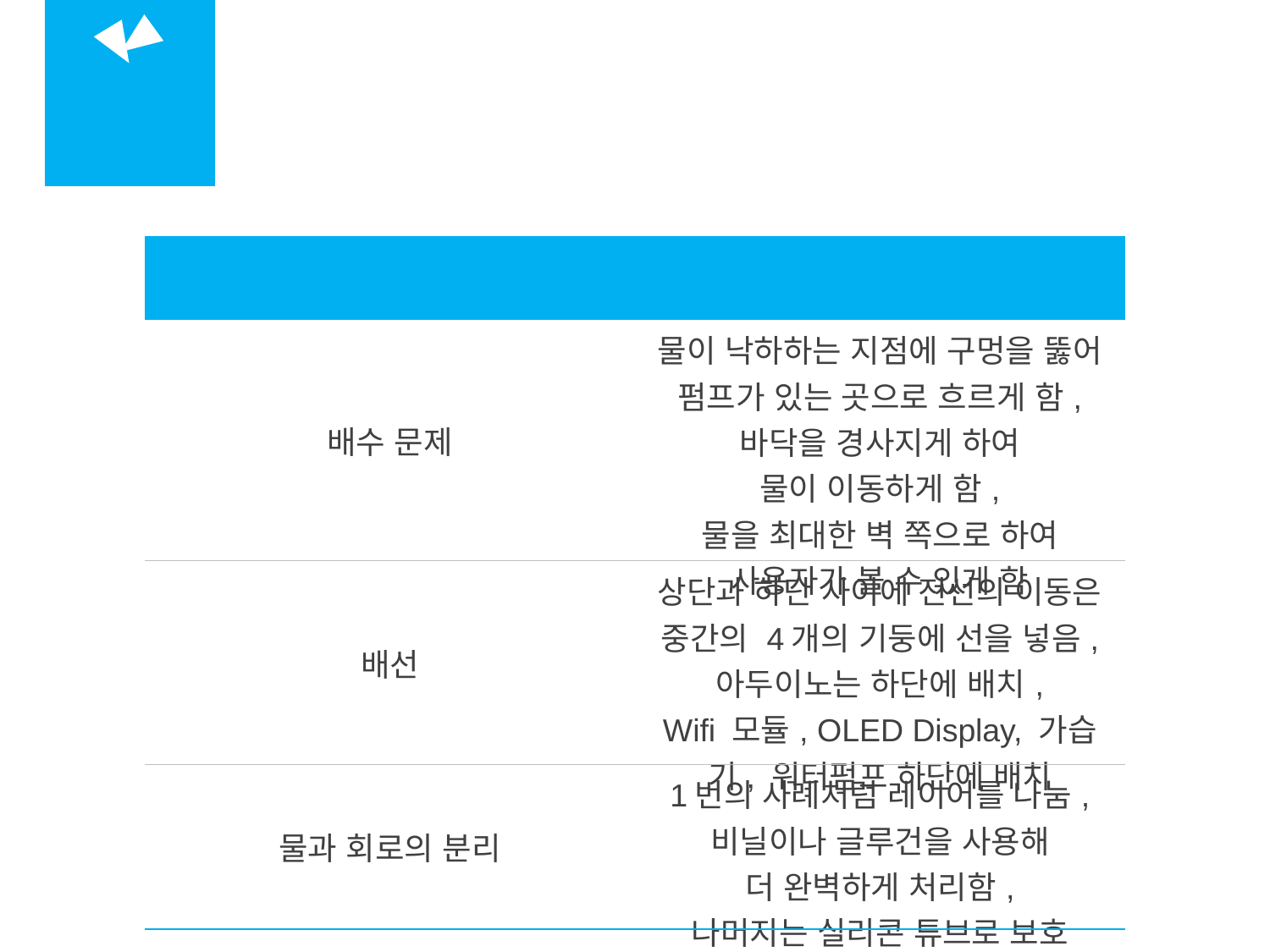

07
Our
choice
| 조사 내용 | Our choice |
| --- | --- |
| 배수 문제 | 물이 낙하하는 지점에 구멍을 뚫어 펌프가 있는 곳으로 흐르게 함, 바닥을 경사지게 하여 물이 이동하게 함, 물을 최대한 벽 쪽으로 하여 사용자가 볼 수 있게 함 |
| 배선 | 상단과 하단 사이에 전선의 이동은 중간의 4개의 기둥에 선을 넣음, 아두이노는 하단에 배치, Wifi 모듈, OLED Display, 가습기, 워터펌프 하단에 배치 |
| 물과 회로의 분리 | 1번의 사례처럼 레이어를 나눔, 비닐이나 글루건을 사용해 더 완벽하게 처리함, 나머지는 실리콘 튜브로 보호 |